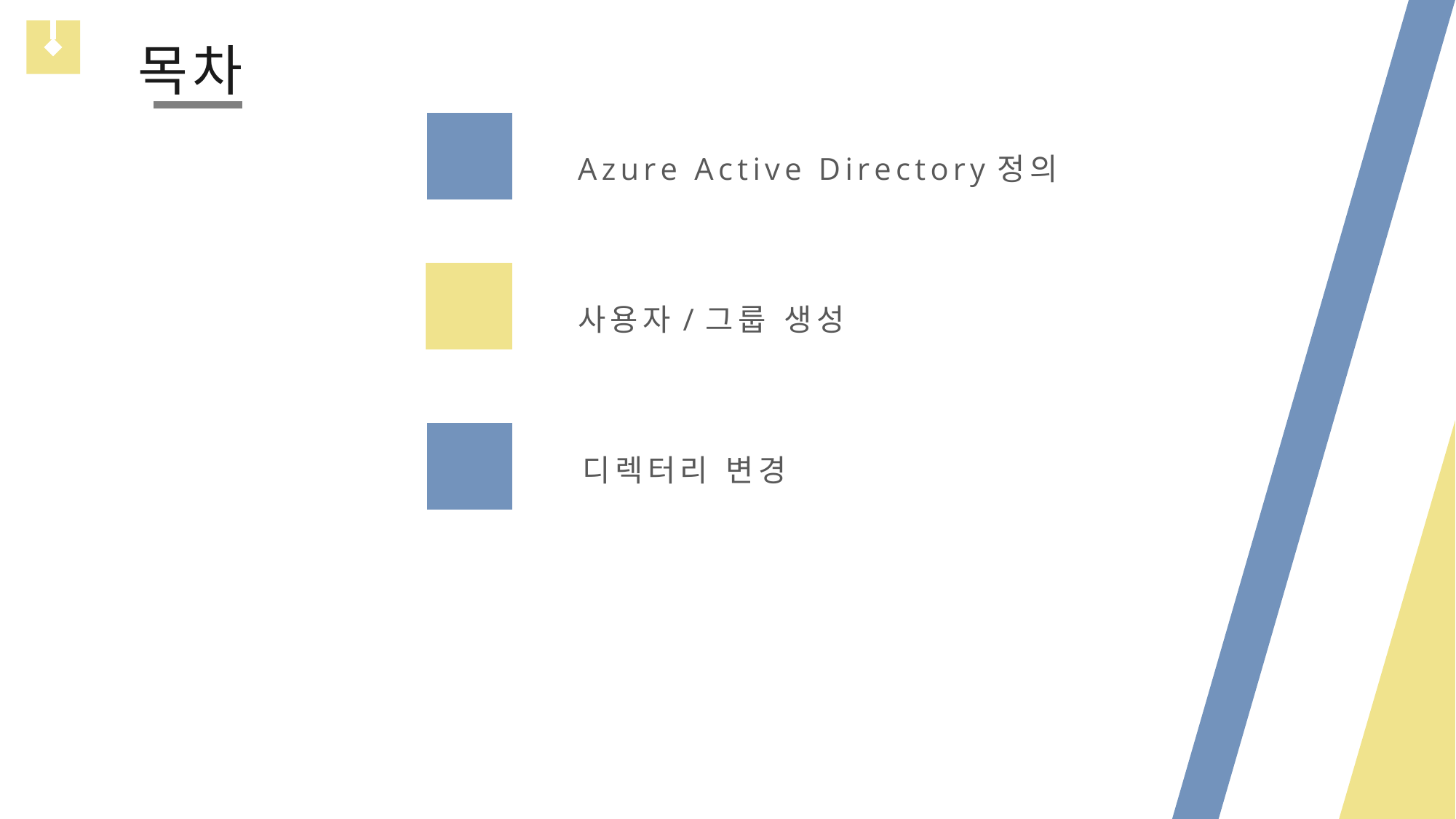

목차

Azure Active Directory정의

사용자/그룹 생성

디렉터리 변경